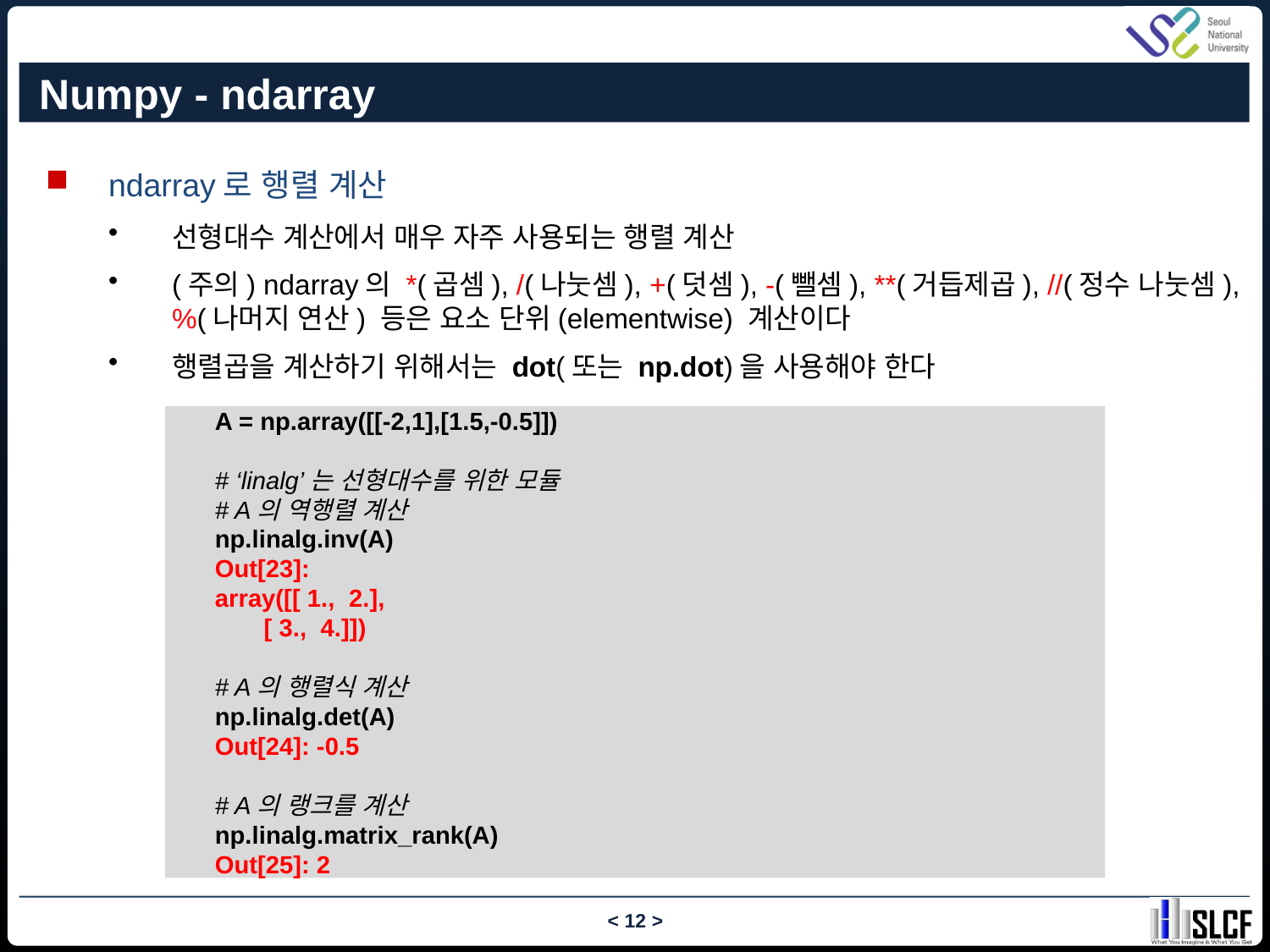

# Numpy - ndarray
ndarray로 행렬 계산
선형대수 계산에서 매우 자주 사용되는 행렬 계산
(주의) ndarray의 *(곱셈), /(나눗셈), +(덧셈), -(뺄셈), **(거듭제곱), //(정수 나눗셈), %(나머지 연산) 등은 요소 단위(elementwise) 계산이다
행렬곱을 계산하기 위해서는 dot(또는 np.dot)을 사용해야 한다
A = np.array([[-2,1],[1.5,-0.5]])

# ‘linalg’는 선형대수를 위한 모듈
# A의 역행렬 계산
np.linalg.inv(A)
Out[23]:
array([[ 1.,  2.],
       [ 3.,  4.]])

# A의 행렬식 계산
np.linalg.det(A)
Out[24]: -0.5

# A의 랭크를 계산
np.linalg.matrix_rank(A)
Out[25]: 2